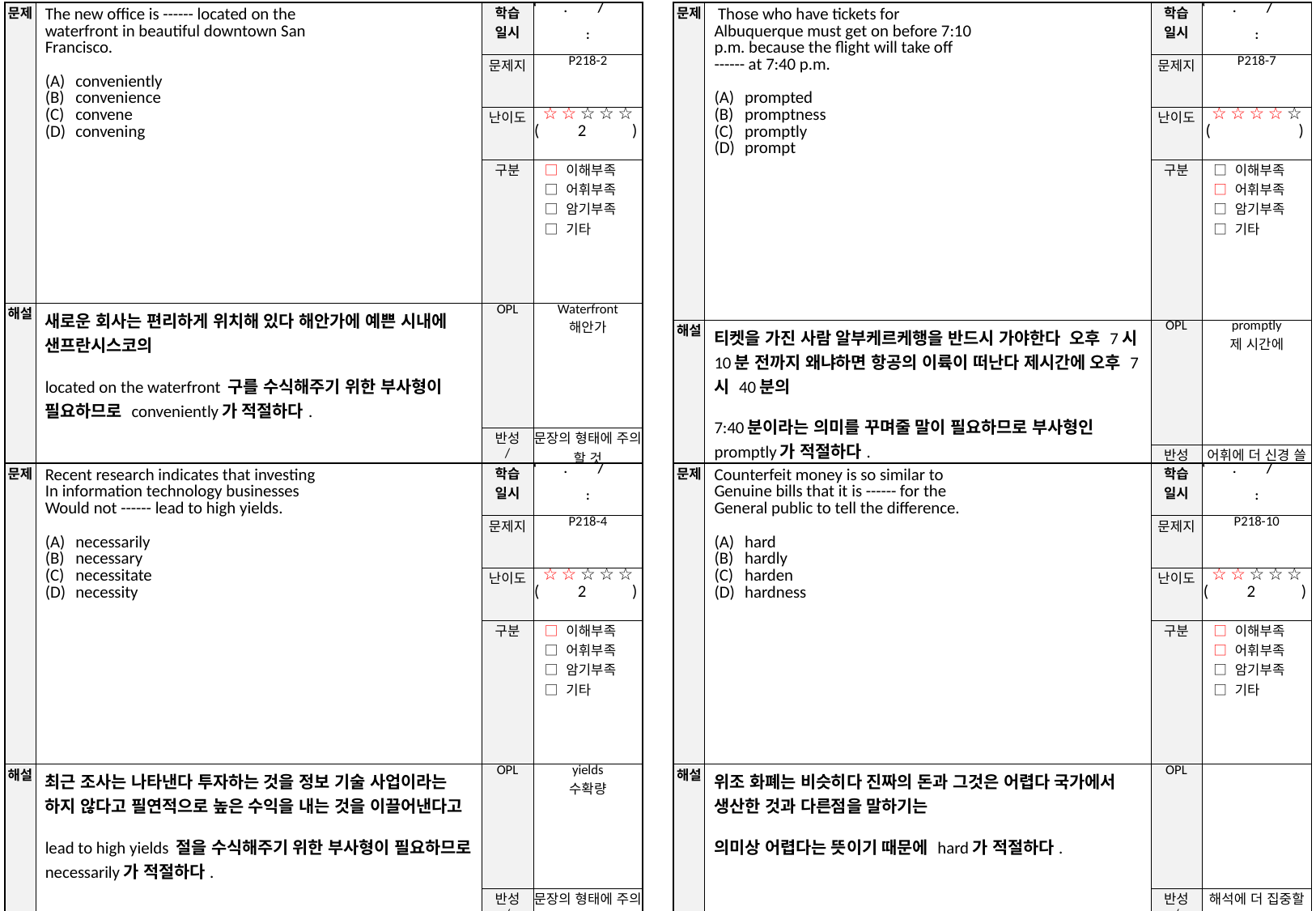

| 문제 | The new office is ------ located on the waterfront in beautiful downtown San Francisco. conveniently convenience convene convening | 학습 일시 | ‘ . / : |
| --- | --- | --- | --- |
|  |  | 문제지 | P218-2 |
|  |  | 난이도 | ☆ ☆ ☆ ☆ ☆ ( 2 ) |
|  |  | 구분 | □ 이해부족 □ 어휘부족 □ 암기부족 □ 기타 |
| 해설 | 새로운 회사는 편리하게 위치해 있다 해안가에 예쁜 시내에 샌프란시스코의 located on the waterfront 구를 수식해주기 위한 부사형이 필요하므로 conveniently가 적절하다. | OPL | Waterfront 해안가 |
|  |  | 반성 / 각오 | 문장의 형태에 주의 할 것 |
| 정답 | (A) conveniently | 복습 | ○ ○ ○ ○ ○ |
| 문제 | Those who have tickets for Albuquerque must get on before 7:10 p.m. because the flight will take off ------ at 7:40 p.m. prompted promptness promptly prompt | 학습 일시 | ‘ . / : |
| --- | --- | --- | --- |
|  |  | 문제지 | P218-7 |
|  |  | 난이도 | ☆ ☆ ☆ ☆ ☆ ( ) |
|  |  | 구분 | □ 이해부족 □ 어휘부족 □ 암기부족 □ 기타 |
| 해설 | 티켓을 가진 사람 알부케르케행을 반드시 가야한다  오후 7시 10분 전까지 왜냐하면 항공의 이륙이 떠난다 제시간에 오후 7시 40분의 7:40분이라는 의미를 꾸며줄 말이 필요하므로 부사형인 promptly가 적절하다. | OPL | promptly 제 시간에 |
|  |  | 반성 / 각오 | 어휘에 더 신경 쓸 것 |
| 정답 | (C) promptly | 복습 | ○ ○ ○ ○ ○ |
| 문제 | Recent research indicates that investing In information technology businesses Would not ------ lead to high yields. necessarily necessary necessitate necessity | 학습 일시 | ‘ . / : |
| --- | --- | --- | --- |
|  |  | 문제지 | P218-4 |
|  |  | 난이도 | ☆ ☆ ☆ ☆ ☆ ( 2 ) |
|  |  | 구분 | □ 이해부족 □ 어휘부족 □ 암기부족 □ 기타 |
| 해설 | 최근 조사는 나타낸다 투자하는 것을 정보 기술 사업이라는 하지 않다고 필연적으로 높은 수익을 내는 것을 이끌어낸다고 lead to high yields 절을 수식해주기 위한 부사형이 필요하므로 necessarily가 적절하다. | OPL | yields 수확량 |
|  |  | 반성 / 각오 | 문장의 형태에 주의 할 것 |
| 정답 | (A) necessarily | 복습 | ○ ○ ○ ○ ○ |
| 문제 | Counterfeit money is so similar to Genuine bills that it is ------ for the General public to tell the difference. hard hardly harden hardness | 학습 일시 | ‘ . / : |
| --- | --- | --- | --- |
|  |  | 문제지 | P218-10 |
|  |  | 난이도 | ☆ ☆ ☆ ☆ ☆ ( 2 ) |
|  |  | 구분 | □ 이해부족 □ 어휘부족 □ 암기부족 □ 기타 |
| 해설 | 위조 화폐는 비슷히다 진짜의 돈과 그것은 어렵다 국가에서 생산한 것과 다른점을 말하기는 의미상 어렵다는 뜻이기 때문에 hard가 적절하다. | OPL |  |
|  |  | 반성 / 각오 | 해석에 더 집중할 것 |
| 정답 | (A) hard | 복습 | ○ ○ ○ ○ ○ |